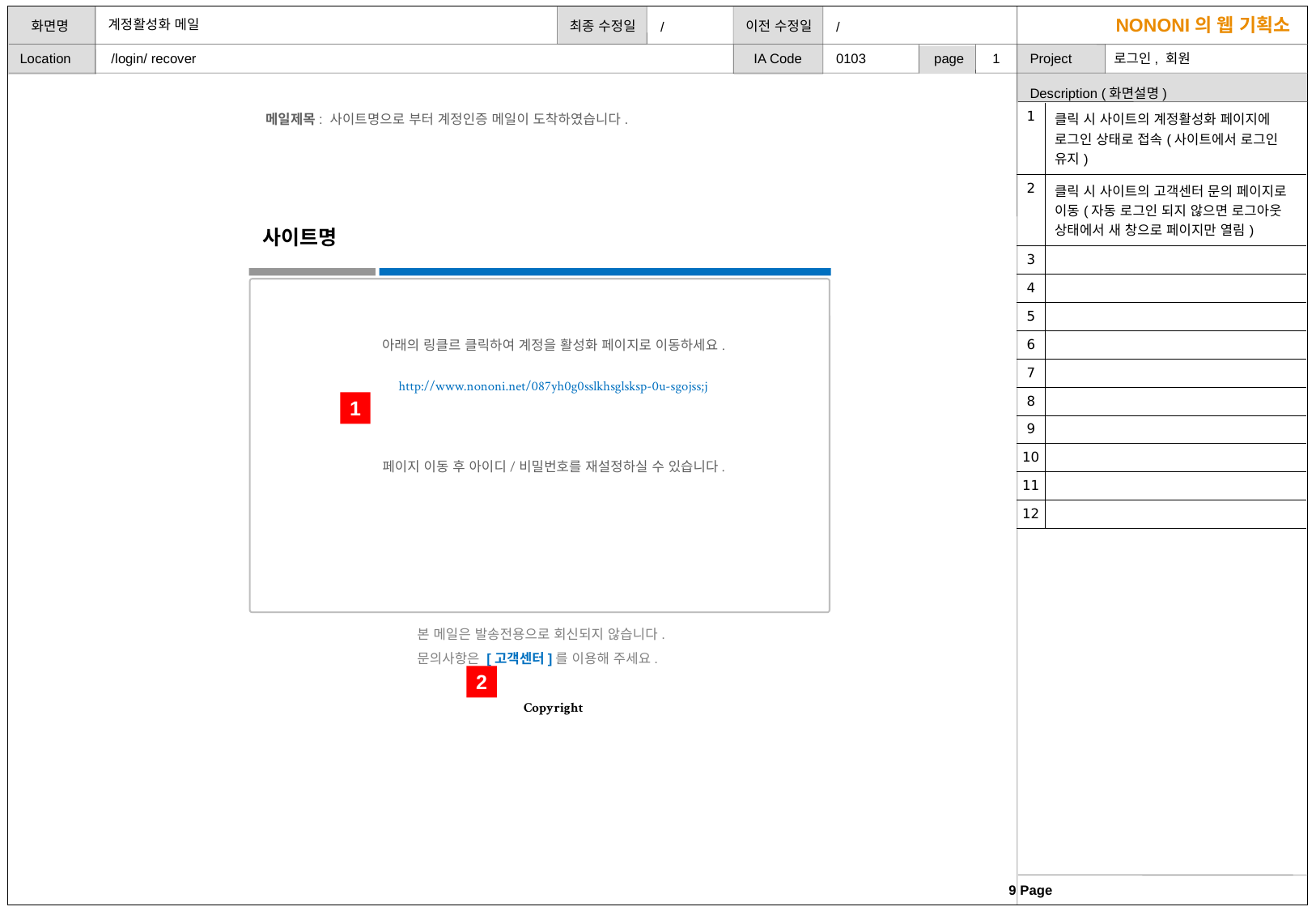

계정활성화 메일
/
/
/login/ recover
0103
1
| 1 | 클릭 시 사이트의 계정활성화 페이지에 로그인 상태로 접속(사이트에서 로그인 유지) |
| --- | --- |
| 2 | 클릭 시 사이트의 고객센터 문의 페이지로 이동(자동 로그인 되지 않으면 로그아웃 상태에서 새 창으로 페이지만 열림) |
| 3 |  |
| 4 |  |
| 5 |  |
| 6 |  |
| 7 |  |
| 8 |  |
| 9 |  |
| 10 |  |
| 11 |  |
| 12 |  |
메일제목: 사이트명으로 부터 계정인증 메일이 도착하였습니다.
사이트명

아래의 링클르 클릭하여 계정을 활성화 페이지로 이동하세요.
http://www.nononi.net/087yh0g0sslkhsglsksp-0u-sgojss;j

페이지 이동 후 아이디/비밀번호를 재설정하실 수 있습니다.
1
본 메일은 발송전용으로 회신되지 않습니다.
문의사항은 [고객센터]를 이용해 주세요.
2
Copyright